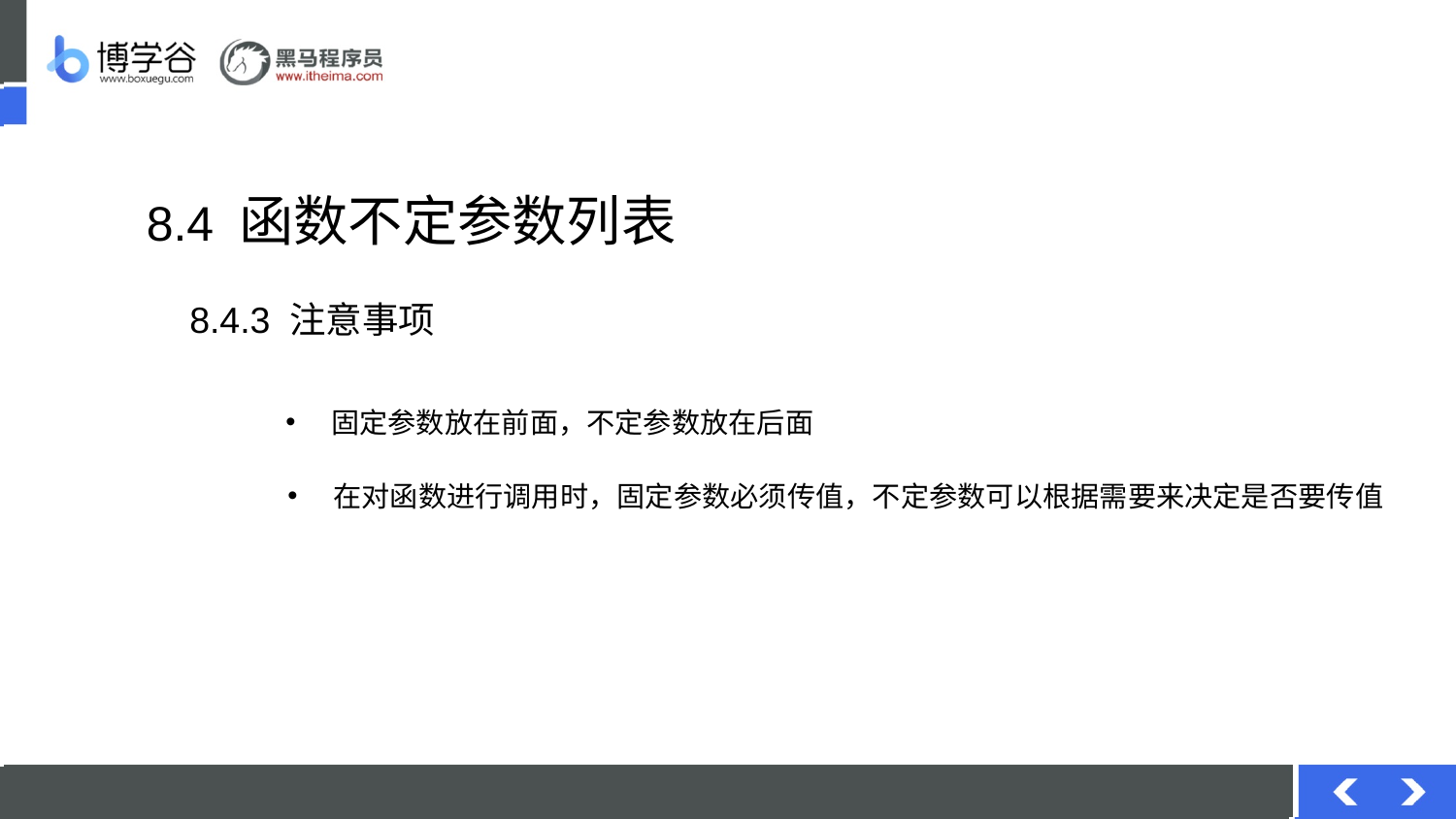

# 8.4 函数不定参数列表
8.4.3 注意事项
固定参数放在前面，不定参数放在后面
在对函数进行调用时，固定参数必须传值，不定参数可以根据需要来决定是否要传值